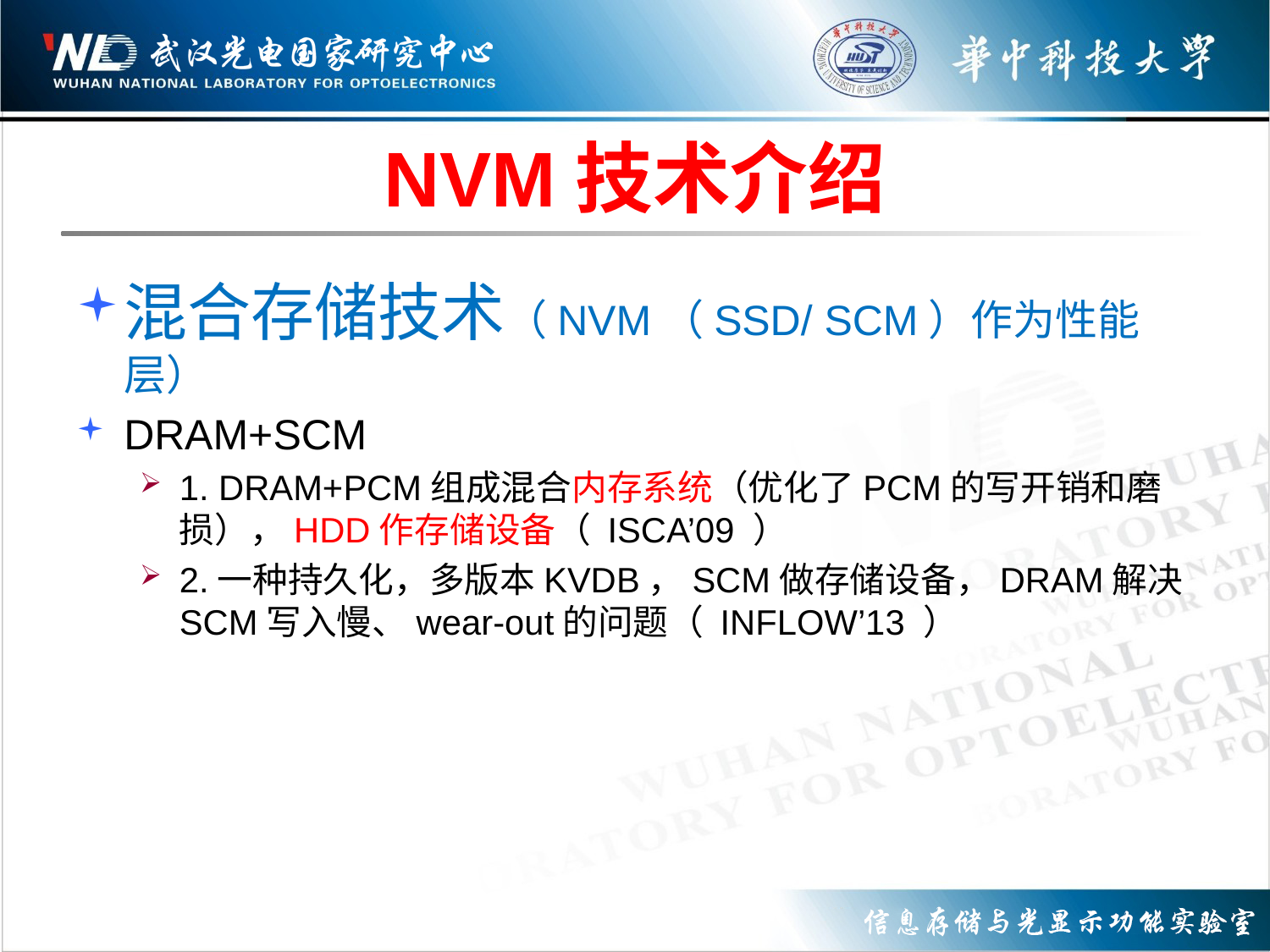

# NVM技术介绍
混合存储技术（NVM（SSD/ SCM）作为性能层）
DRAM+SCM
1. DRAM+PCM组成混合内存系统（优化了PCM的写开销和磨损），HDD作存储设备（ ISCA’09 ）
2.一种持久化，多版本KVDB，SCM做存储设备，DRAM解决SCM写入慢、wear-out的问题（ INFLOW’13 ）